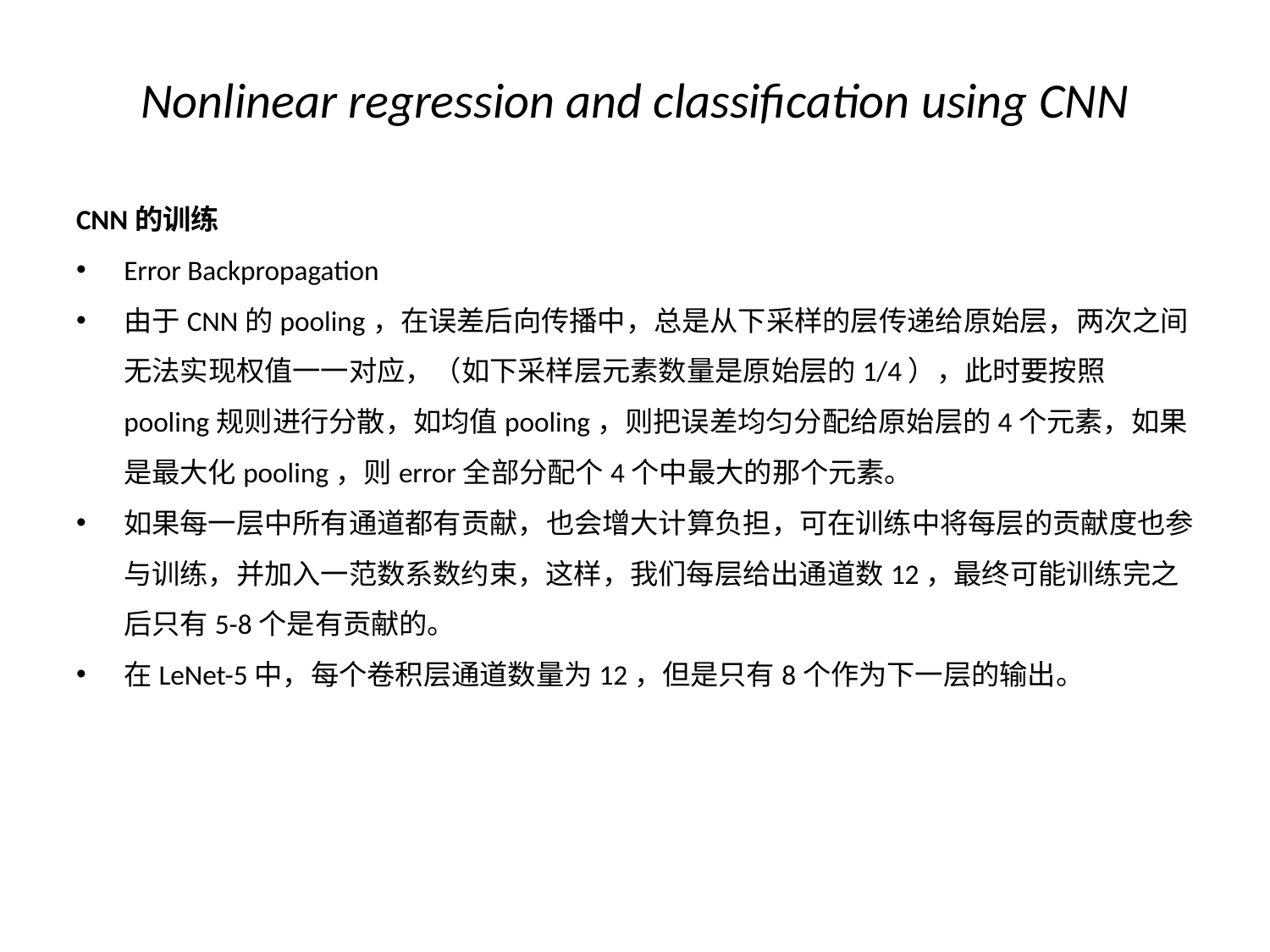

# Nonlinear regression and classification using CNN
CNN的训练
Error Backpropagation
由于CNN的pooling，在误差后向传播中，总是从下采样的层传递给原始层，两次之间无法实现权值一一对应，（如下采样层元素数量是原始层的1/4），此时要按照pooling规则进行分散，如均值pooling，则把误差均匀分配给原始层的4个元素，如果是最大化pooling，则error全部分配个4个中最大的那个元素。
如果每一层中所有通道都有贡献，也会增大计算负担，可在训练中将每层的贡献度也参与训练，并加入一范数系数约束，这样，我们每层给出通道数12，最终可能训练完之后只有5-8个是有贡献的。
在LeNet-5中，每个卷积层通道数量为12，但是只有8个作为下一层的输出。